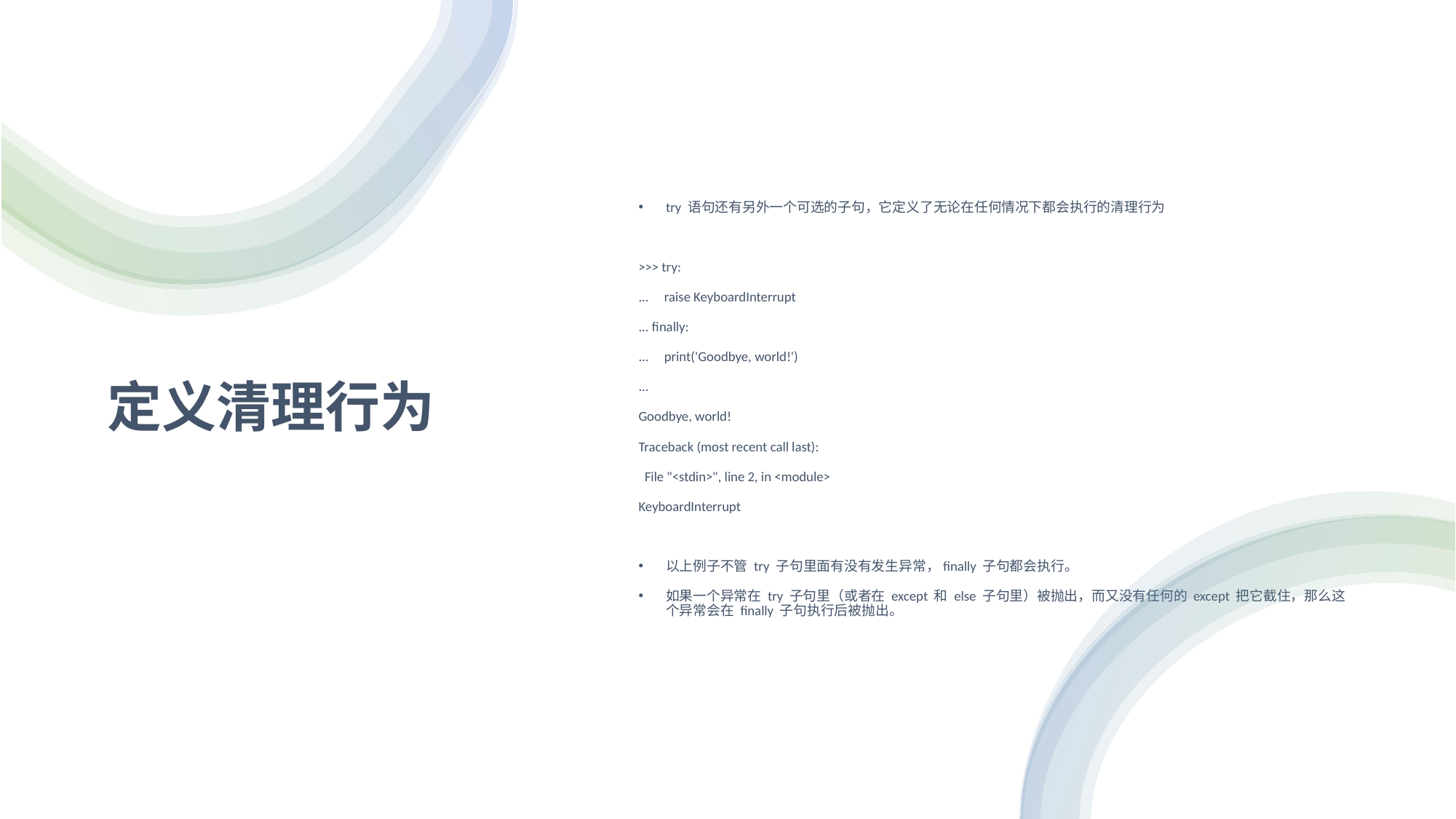

# 定义清理行为
try 语句还有另外一个可选的子句，它定义了无论在任何情况下都会执行的清理行为

>>> try:
...     raise KeyboardInterrupt
... finally:
...     print('Goodbye, world!')
...
Goodbye, world!
Traceback (most recent call last):
  File "<stdin>", line 2, in <module>
KeyboardInterrupt

以上例子不管 try 子句里面有没有发生异常，finally 子句都会执行。
如果一个异常在 try 子句里（或者在 except 和 else 子句里）被抛出，而又没有任何的 except 把它截住，那么这个异常会在 finally 子句执行后被抛出。